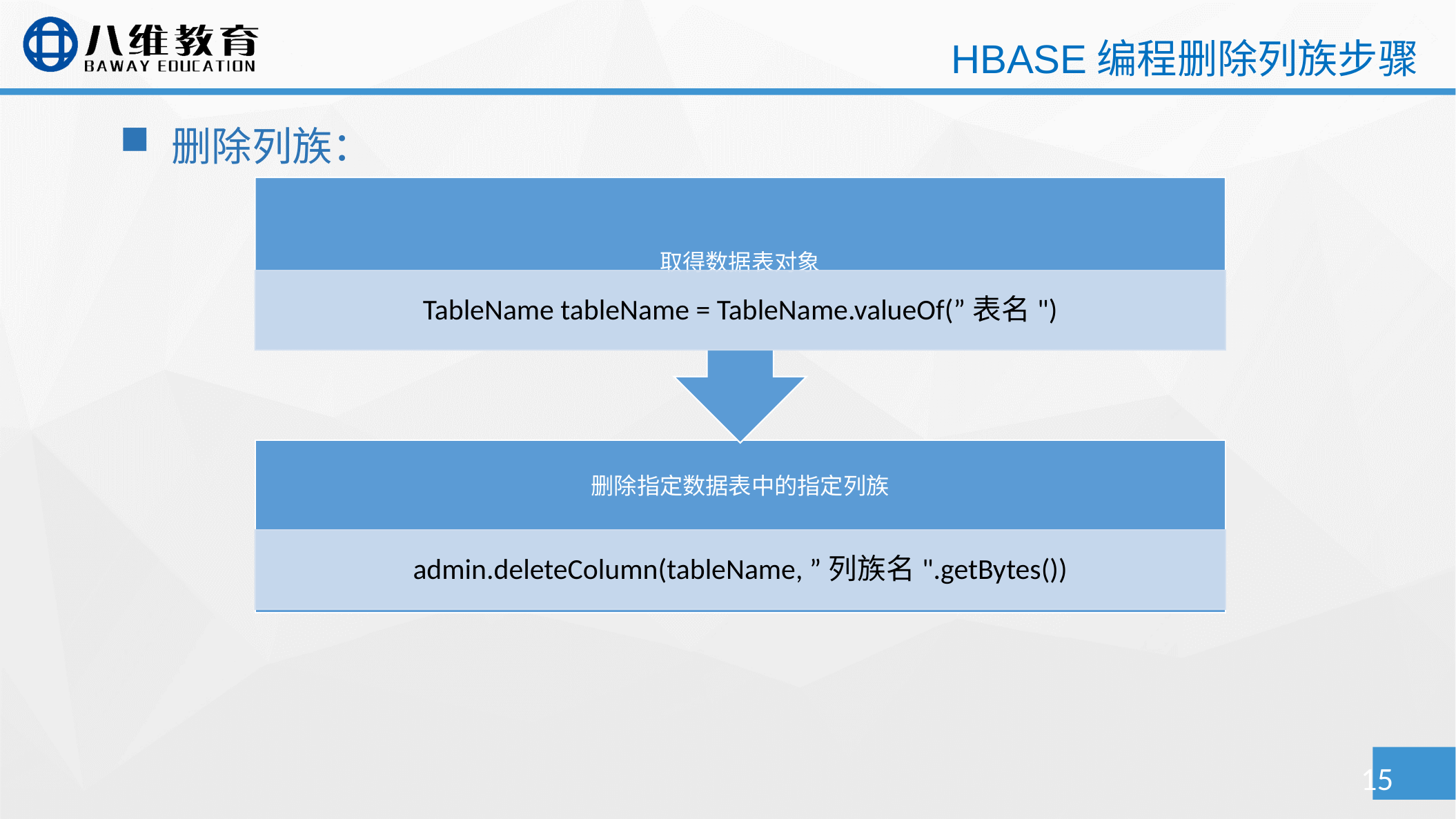

HBASE编程删除列族步骤
删除列族：
删除指定数据表中的指定列族
admin.deleteColumn(tableName, ”列族名".getBytes())
取得数据表对象
TableName tableName = TableName.valueOf(”表名")